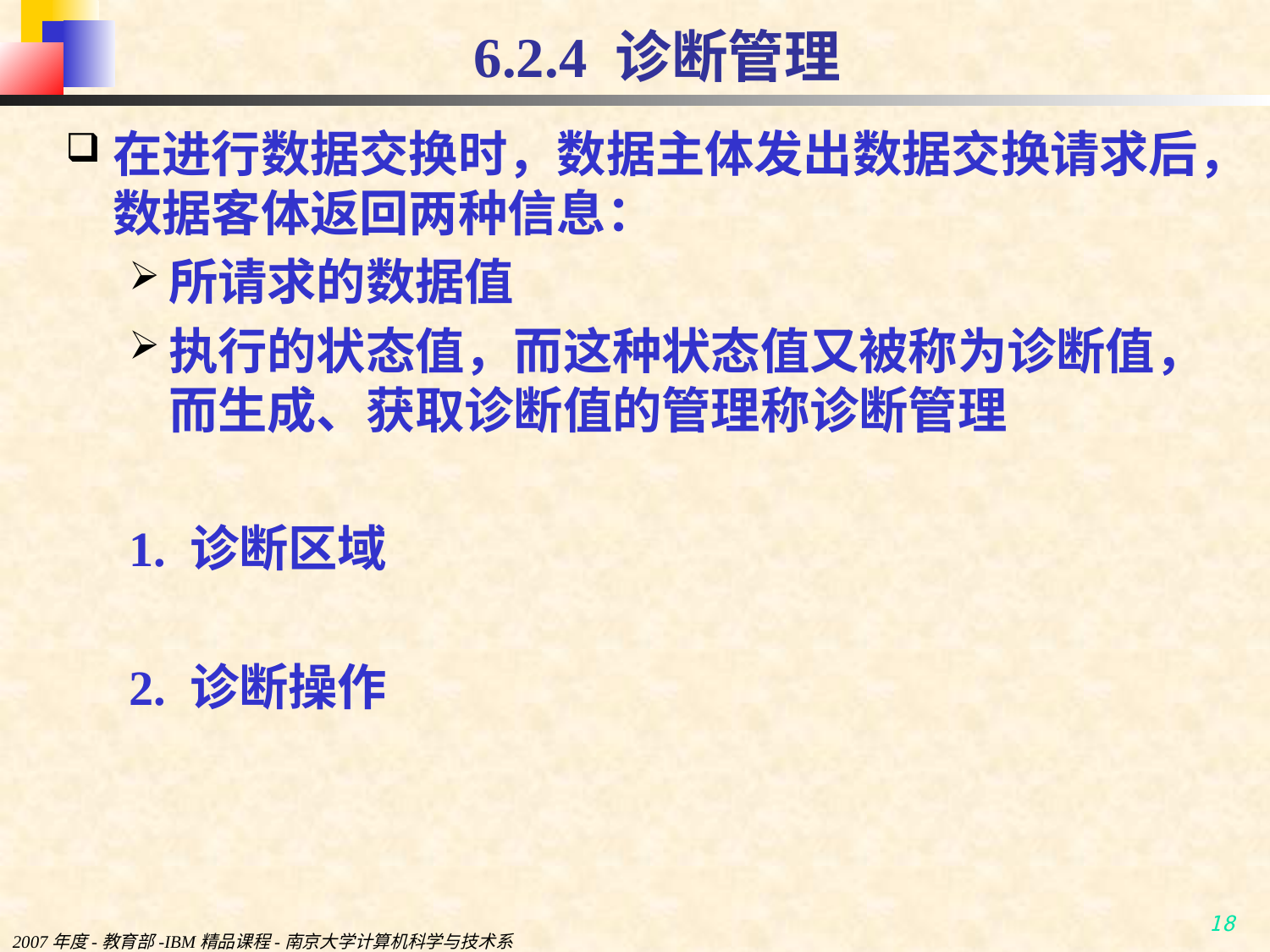

# 6.2.4 诊断管理
在进行数据交换时，数据主体发出数据交换请求后，数据客体返回两种信息：
所请求的数据值
执行的状态值，而这种状态值又被称为诊断值，而生成、获取诊断值的管理称诊断管理

1. 诊断区域

2. 诊断操作
18
2007年度-教育部-IBM精品课程-南京大学计算机科学与技术系